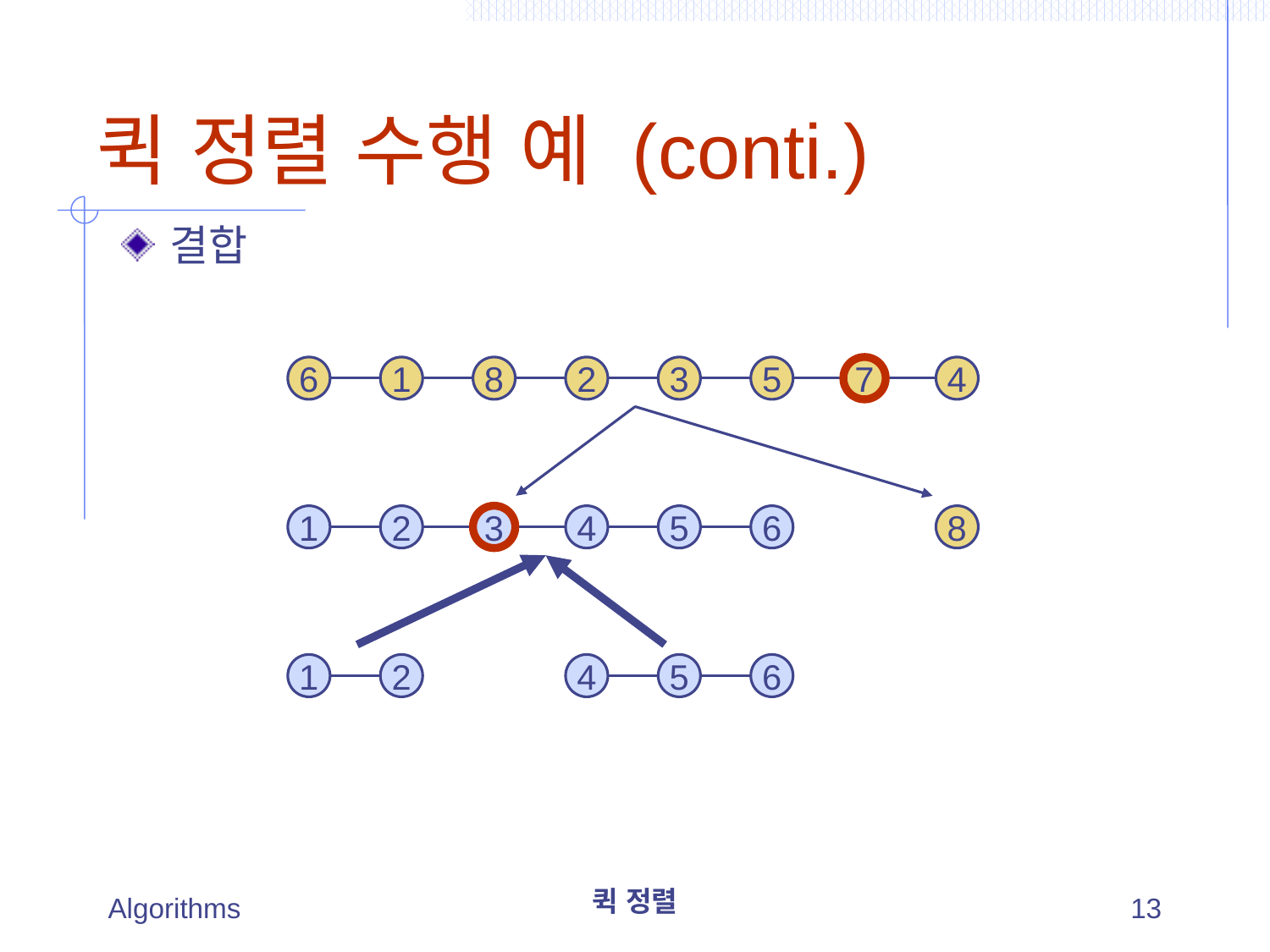

# 퀵 정렬 수행 예 (conti.)
결합
6
1
8
2
3
5
7
4
1
2
3
4
5
6
8
1
2
4
5
6
Algorithms
퀵 정렬
13